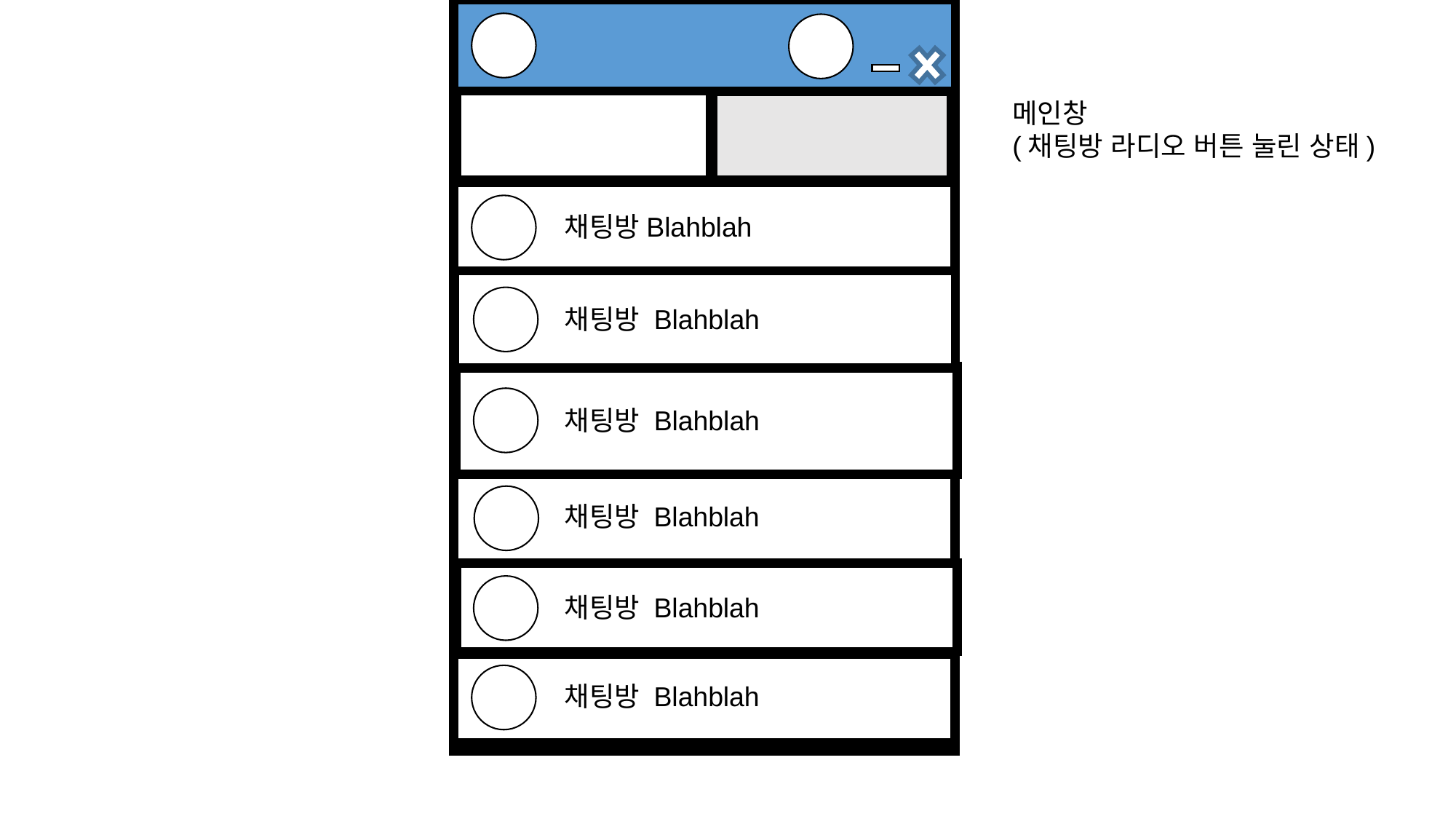

메인창
(채팅방 라디오 버튼 눌린 상태)

채팅방Blahblah

채팅방 Blahblah

채팅방 Blahblah

채팅방 Blahblah

채팅방 Blahblah

채팅방 Blahblah